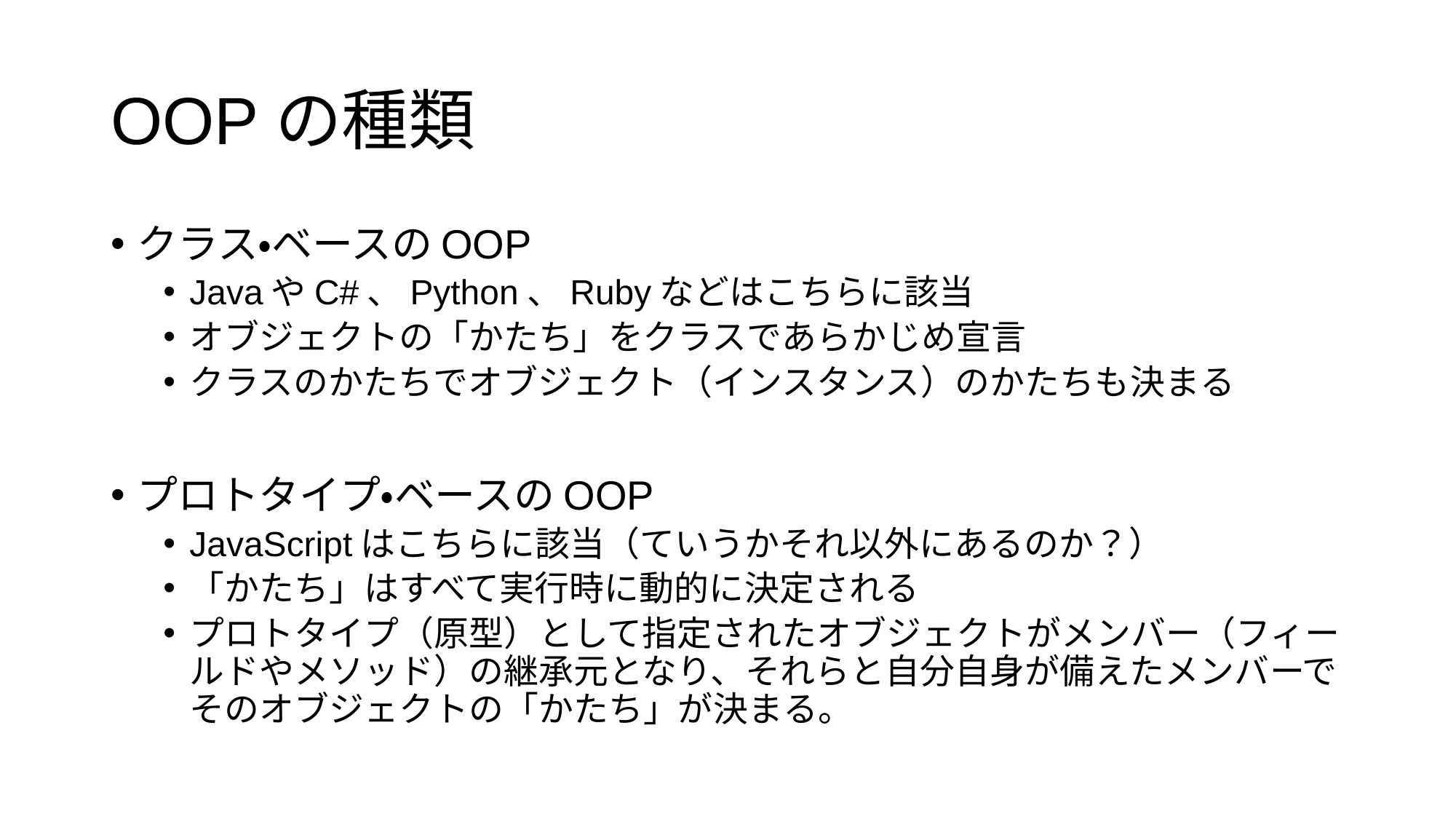

# OOPの種類
クラス・ベースのOOP
JavaやC#、Python、Rubyなどはこちらに該当
オブジェクトの「かたち」をクラスであらかじめ宣言
クラスのかたちでオブジェクト（インスタンス）のかたちも決まる

プロトタイプ・ベースのOOP
JavaScriptはこちらに該当（ていうかそれ以外にあるのか？）
「かたち」はすべて実行時に動的に決定される
プロトタイプ（原型）として指定されたオブジェクトがメンバー（フィールドやメソッド）の継承元となり、それらと自分自身が備えたメンバーでそのオブジェクトの「かたち」が決まる。